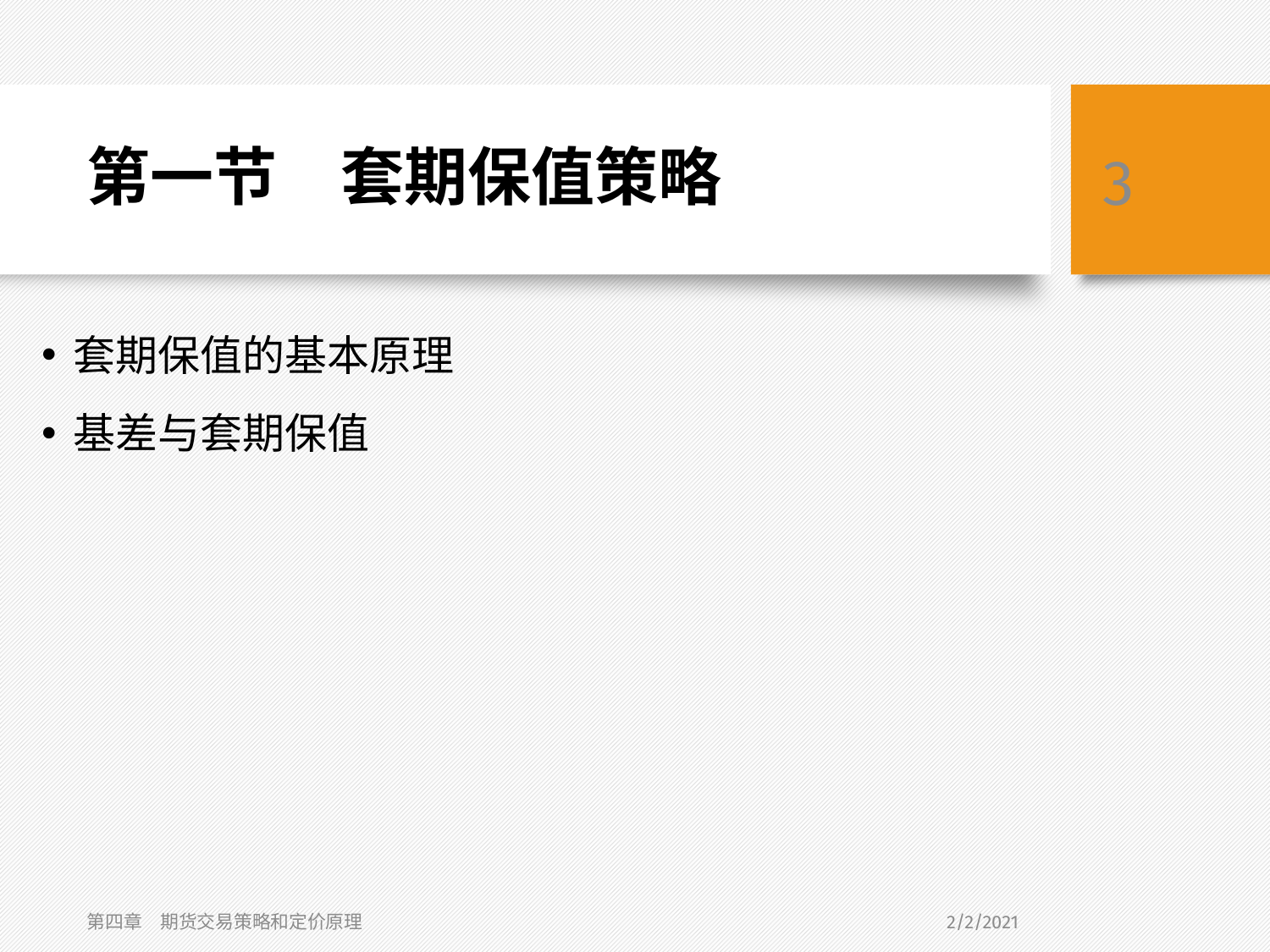

# 第一节　套期保值策略
3
套期保值的基本原理
基差与套期保值

2/2/2021
第四章　期货交易策略和定价原理